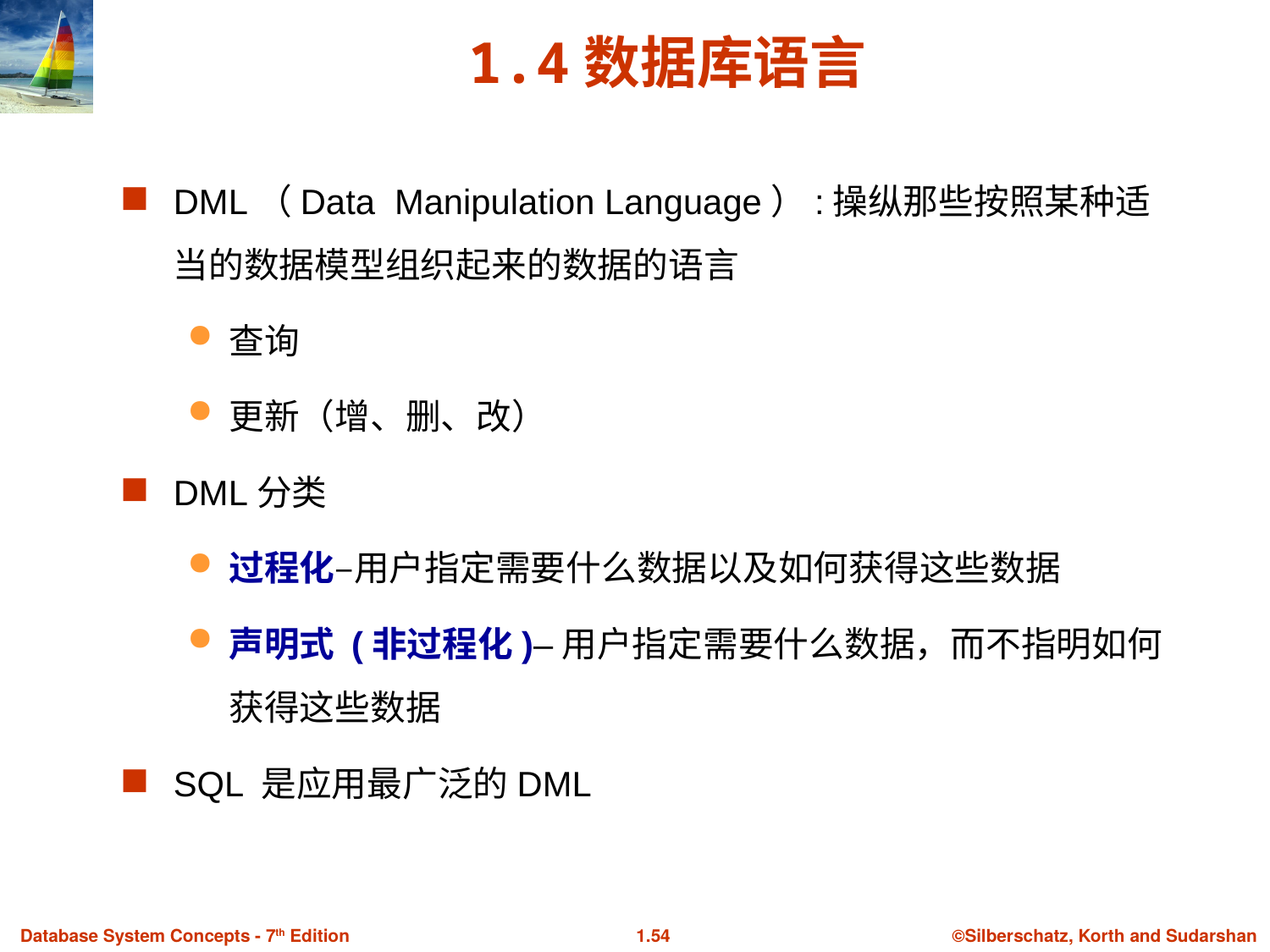

1.4数据库语言
DML（Data  Manipulation Language）:操纵那些按照某种适当的数据模型组织起来的数据的语言
查询
更新（增、删、改）
DML分类
过程化–用户指定需要什么数据以及如何获得这些数据
声明式 (非过程化)–用户指定需要什么数据，而不指明如何获得这些数据
SQL 是应用最广泛的DML